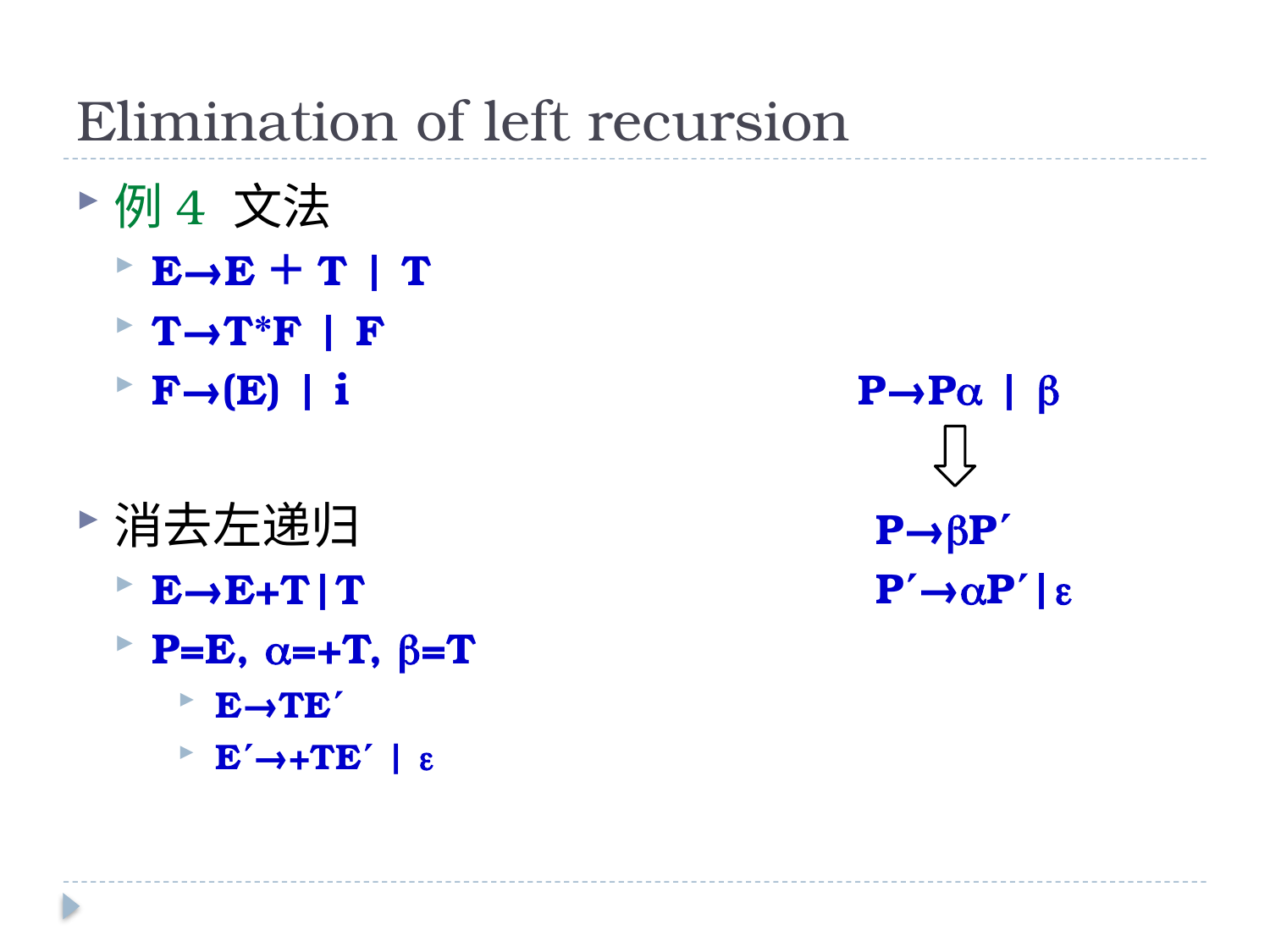

# Elimination of left recursion
例4 文法
E→E＋T | T
T→T*F | F
F→(E) | i

消去左递归
E→E+T|T
P=E, α=+T, β=T
E→TE′
E′→+TE′ | ε
P→Pα | β

P→βP′
P′→αP′|ε
18